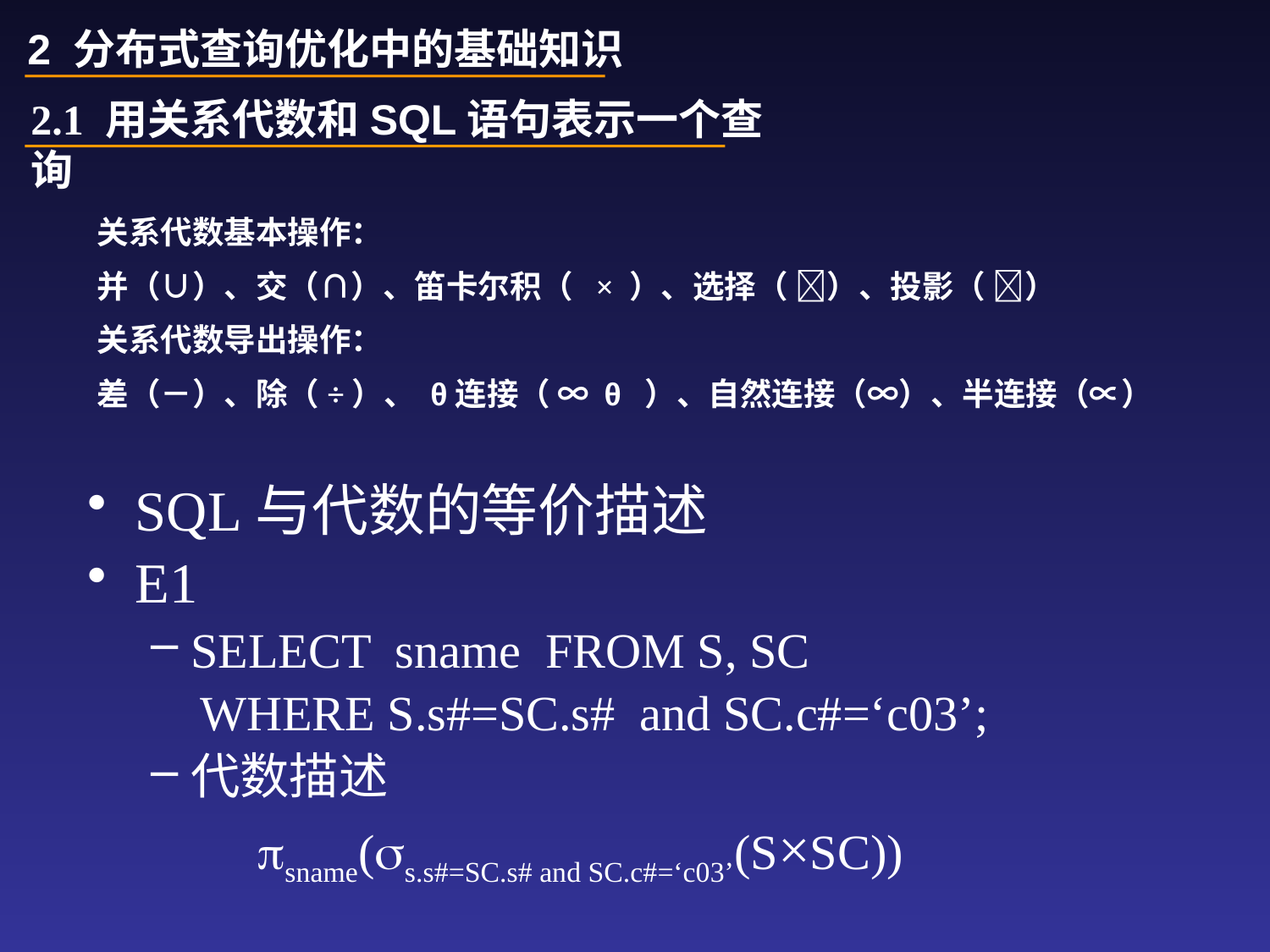

2 分布式查询优化中的基础知识

2.1 用关系代数和SQL语句表示一个查询

关系代数基本操作：
并（∪）、交（∩）、笛卡尔积（  × ）、选择（ σ）、投影（ π）
关系代数导出操作：
差（－）、除（÷）、 θ连接（ ∞ θ  ）、自然连接（∞）、半连接（∝）

SQL与代数的等价描述
E1
SELECT  sname  FROM S, SC
    WHERE S.s#=SC.s#  and SC.c#=‘c03’;
代数描述
            πsname(σs.s#=SC.s# and SC.c#=‘c03’(S×SC))